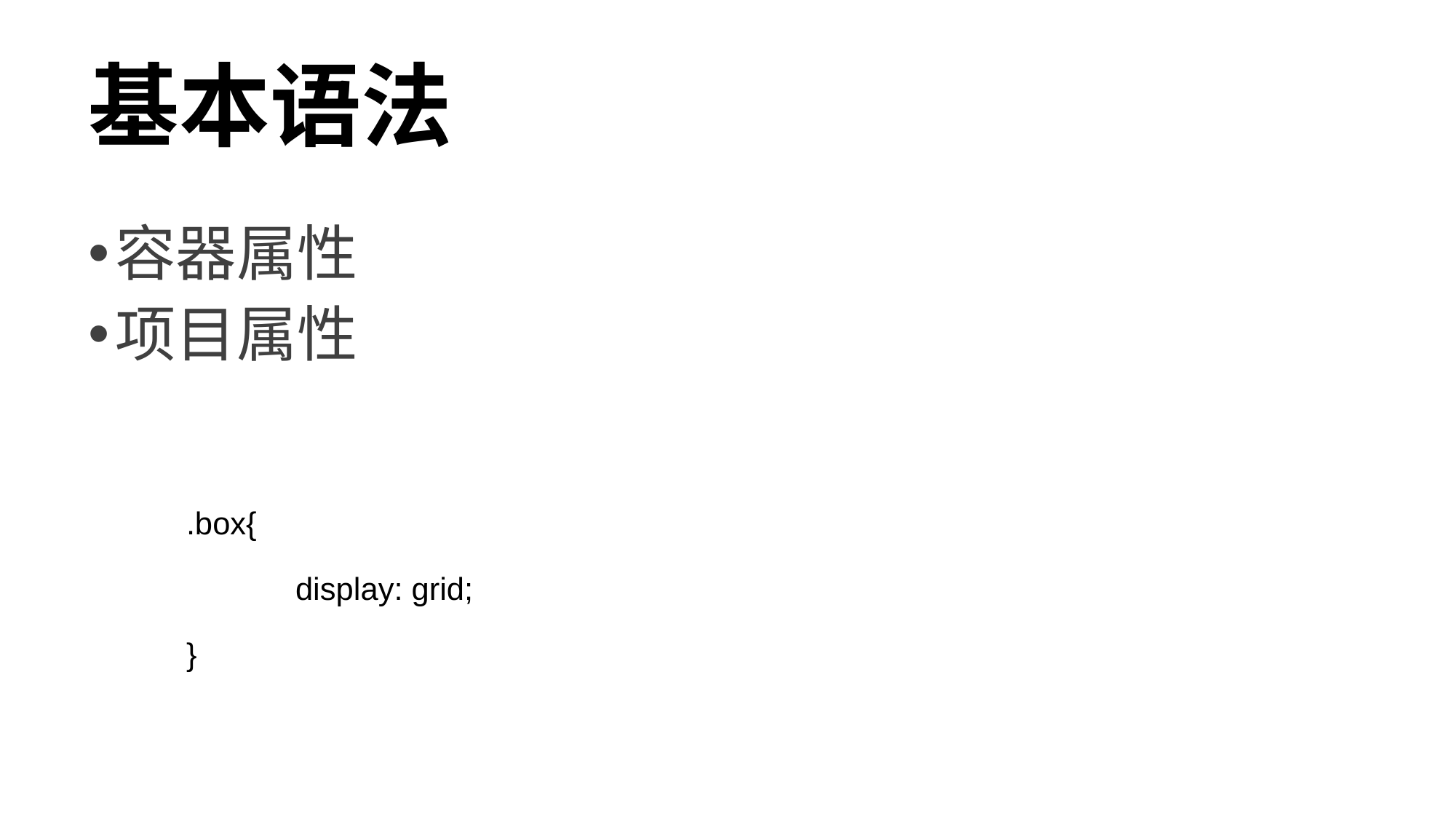

# 基本语法
容器属性
项目属性
.box{
	display: grid;
}